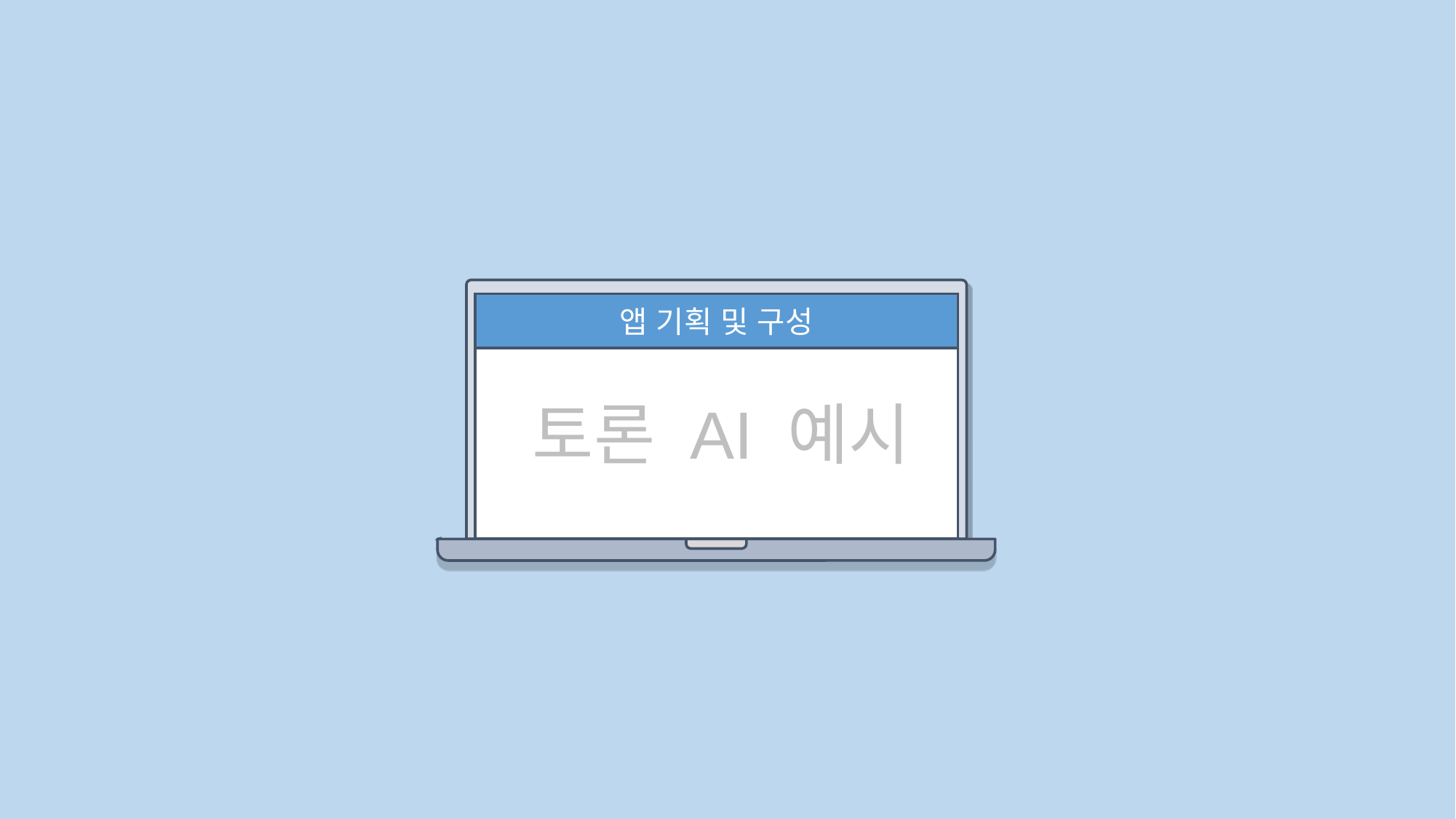

앱 기획 및 구성
토론 AI 예시